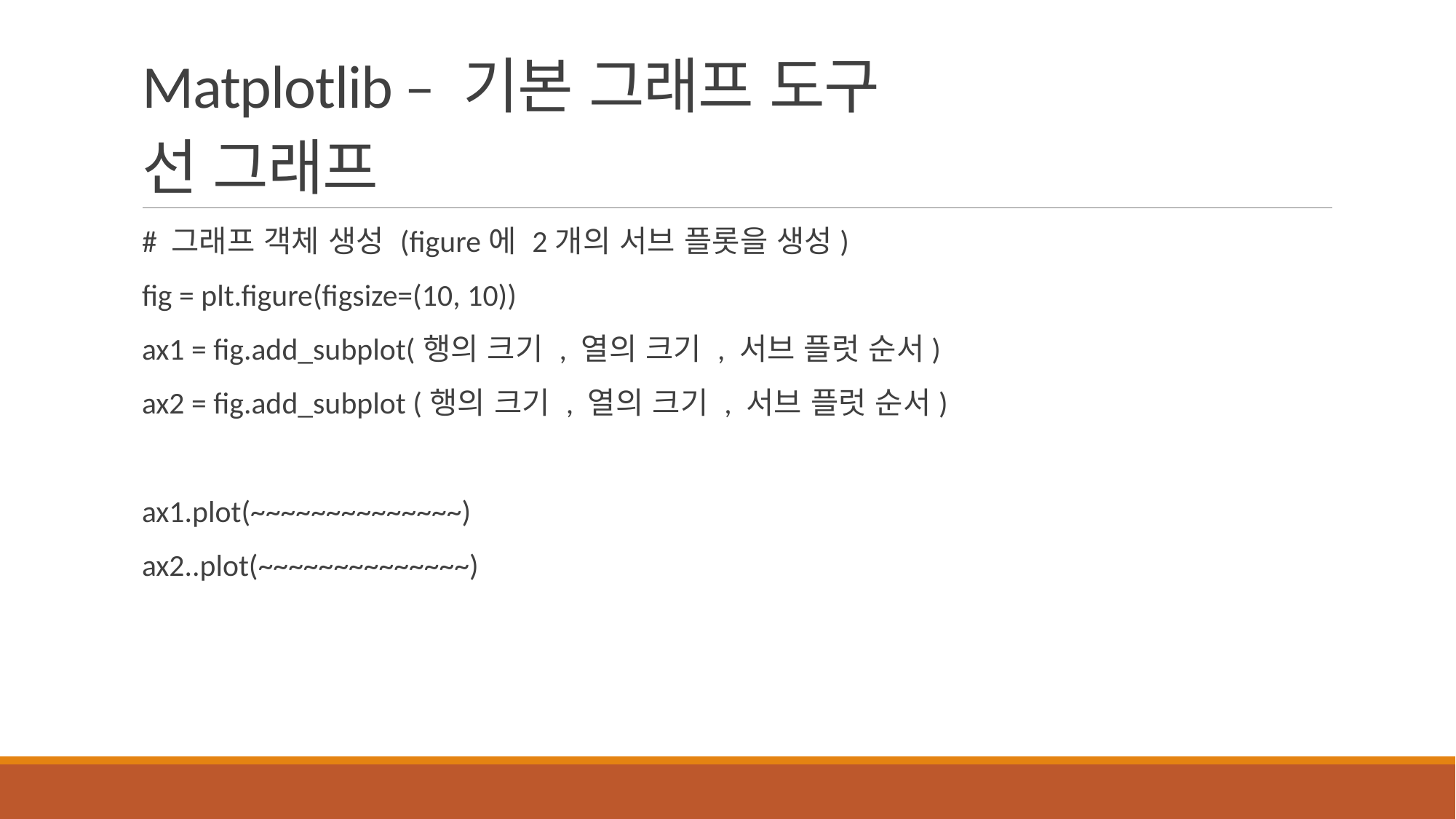

# Matplotlib – 기본 그래프 도구 선 그래프
# 그래프 객체 생성 (figure에 2개의 서브 플롯을 생성)
fig = plt.figure(figsize=(10, 10))
ax1 = fig.add_subplot(행의 크기 , 열의 크기 , 서브 플럿 순서)
ax2 = fig.add_subplot (행의 크기 , 열의 크기 , 서브 플럿 순서)

ax1.plot(~~~~~~~~~~~~~~)
ax2..plot(~~~~~~~~~~~~~~)